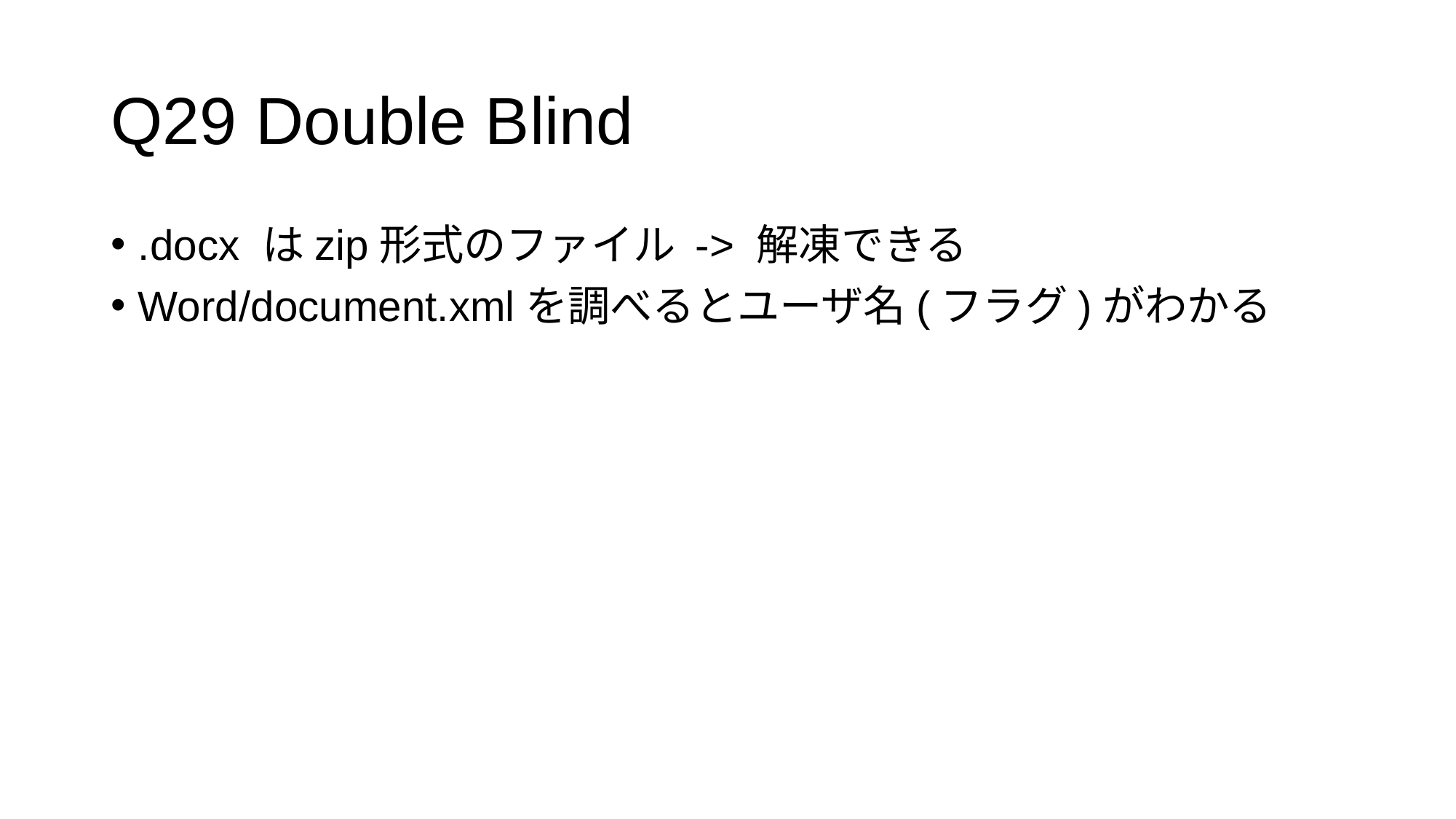

# Q29 Double Blind
.docx はzip形式のファイル -> 解凍できる
Word/document.xmlを調べるとユーザ名(フラグ)がわかる